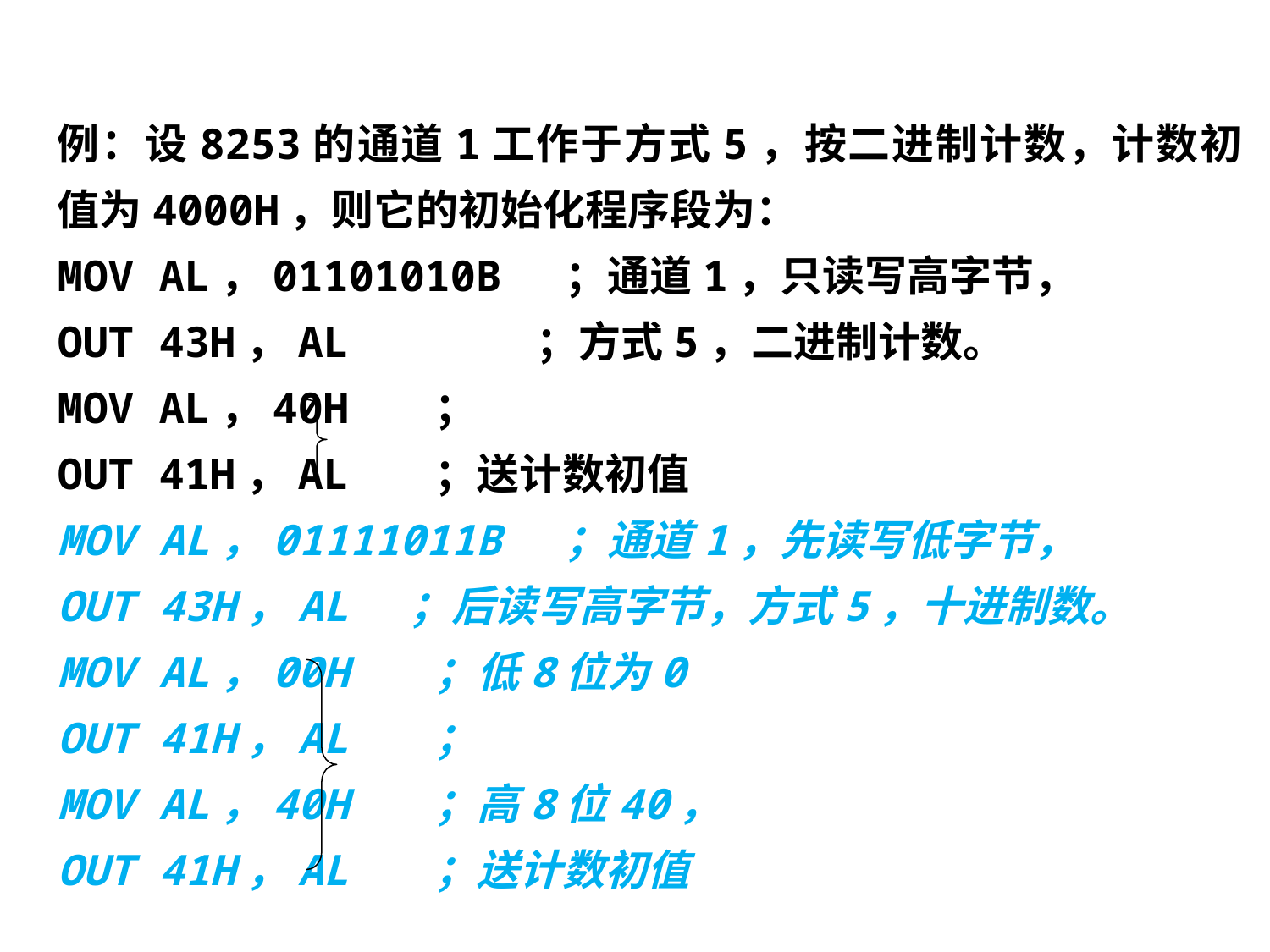

例：设8253的通道1工作于方式5，按二进制计数，计数初值为4000H，则它的初始化程序段为：
MOV AL，01101010B	；通道1，只读写高字节，
OUT 43H，AL       ；方式5，二进制计数。
MOV AL，40H   ；
OUT 41H，AL   ；送计数初值
MOV AL，01111011B	；通道1，先读写低字节，
OUT 43H，AL  ；后读写高字节，方式5，十进制数。
MOV AL，00H   ；低8位为0
OUT 41H，AL   ；
MOV AL，40H   ；高8位40，
OUT 41H，AL   ；送计数初值